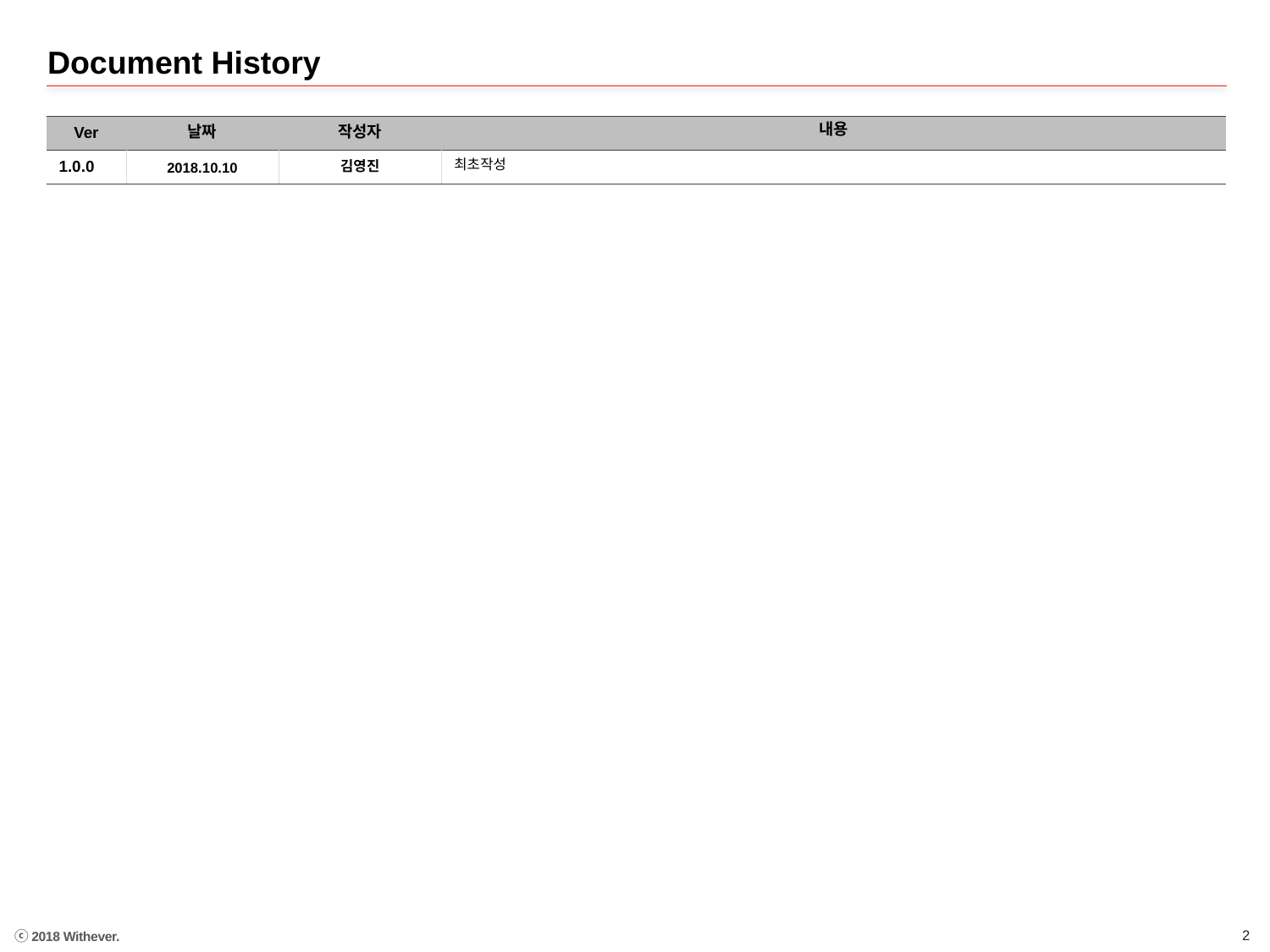

Document History
| Ver | 날짜 | 작성자 | 내용 |
| --- | --- | --- | --- |
| 1.0.0 | 2018.10.10 | 김영진 | 최초작성 |